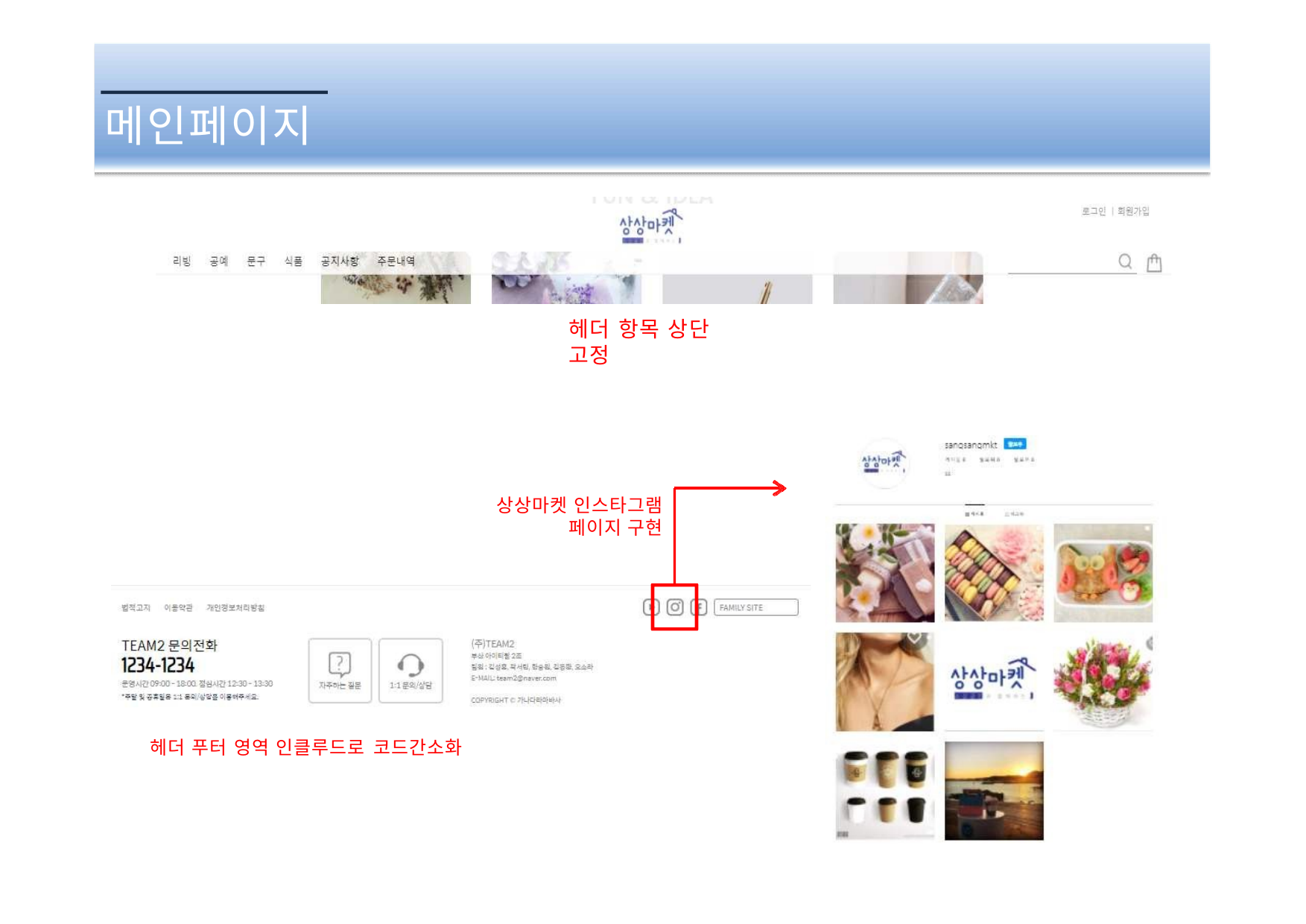

# 메인페이지

헤더 항목 상단 고정

상상마켓 인스타그램
페이지 구현
헤더 푸터 영역 인클루드로 코드간소화